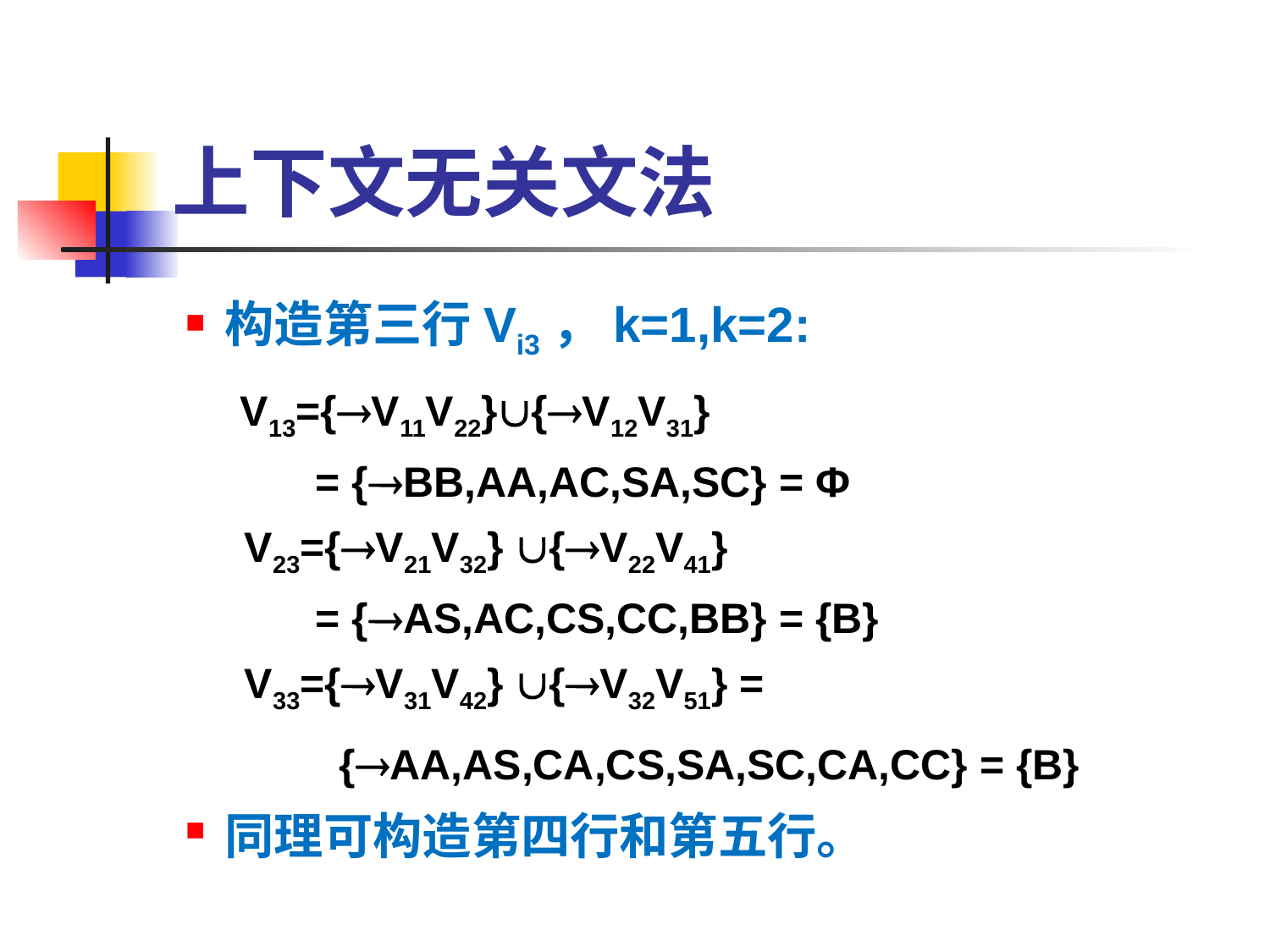

# 上下文无关文法
构造第三行Vi3，k=1,k=2:
    V13={→V11V22}∪{→V12V31}
           = {→BB,AA,AC,SA,SC} = Φ
     V23={→V21V32} ∪{→V22V41}
           = {→AS,AC,CS,CC,BB} = {B}
     V33={→V31V42} ∪{→V32V51} =
             {→AA,AS,CA,CS,SA,SC,CA,CC} = {B}
同理可构造第四行和第五行。